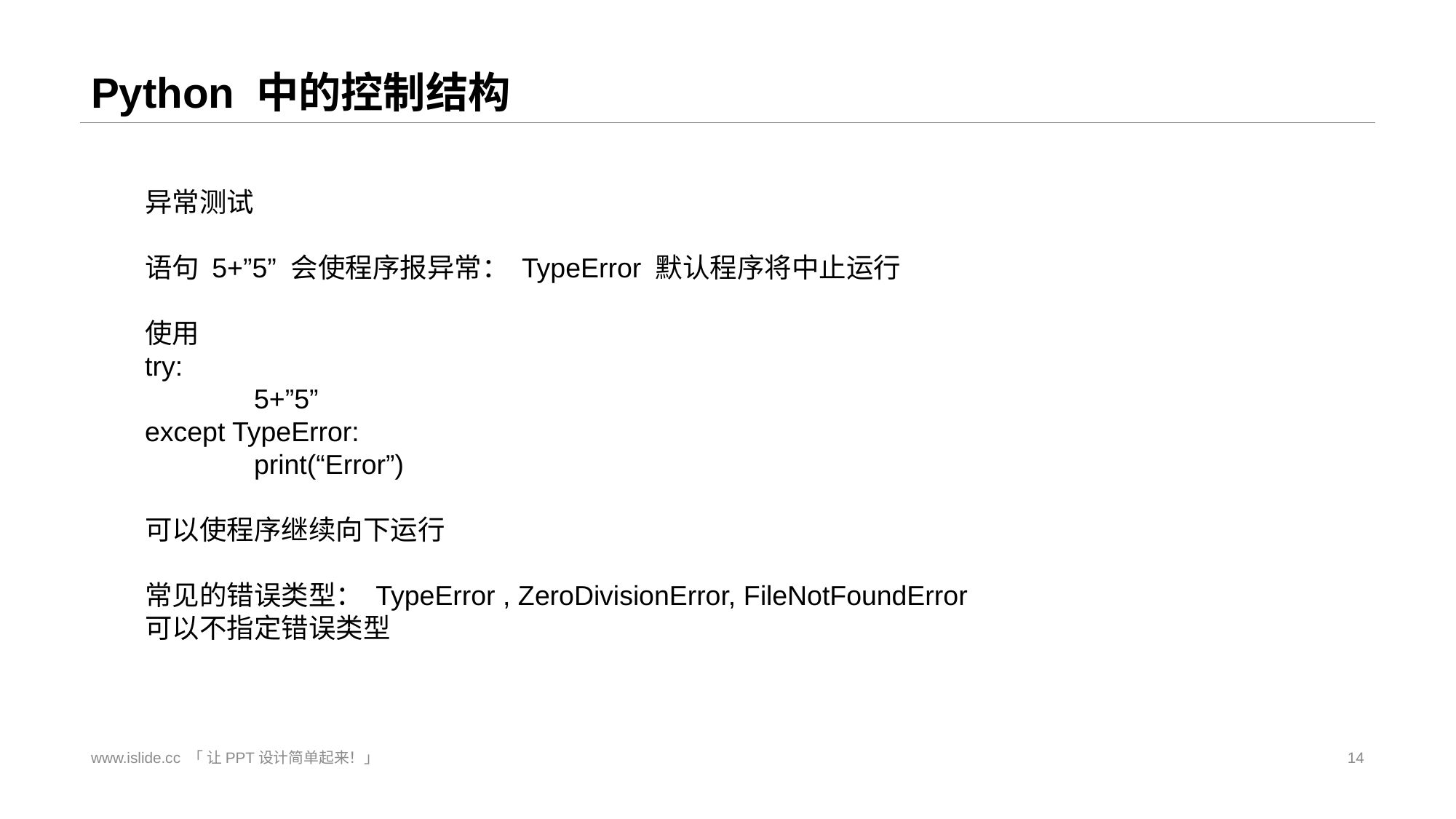

# Python 中的控制结构
异常测试

语句 5+”5” 会使程序报异常： TypeError 默认程序将中止运行

使用
try:
	5+”5”
except TypeError:
	print(“Error”)

可以使程序继续向下运行

常见的错误类型： TypeError , ZeroDivisionError, FileNotFoundError
可以不指定错误类型
www.islide.cc 「 让PPT设计简单起来！」
14